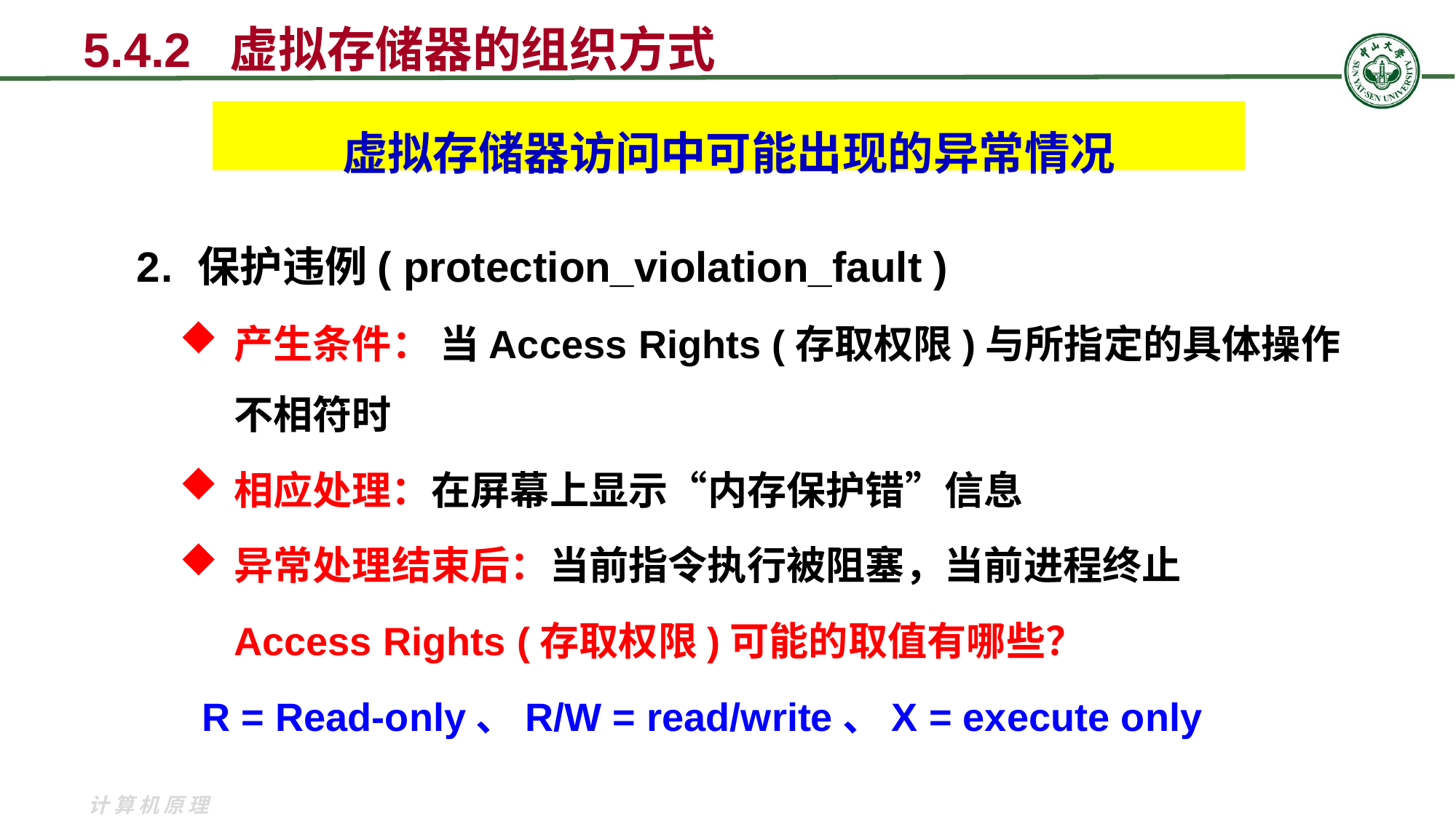

5.4.2  虚拟存储器的组织方式
虚拟存储器访问中可能出现的异常情况
保护违例( protection_violation_fault )
产生条件： 当Access Rights (存取权限)与所指定的具体操作不相符时
相应处理：在屏幕上显示“内存保护错”信息
异常处理结束后：当前指令执行被阻塞，当前进程终止
     Access Rights (存取权限)可能的取值有哪些？
      R = Read-only、R/W = read/write、X = execute only